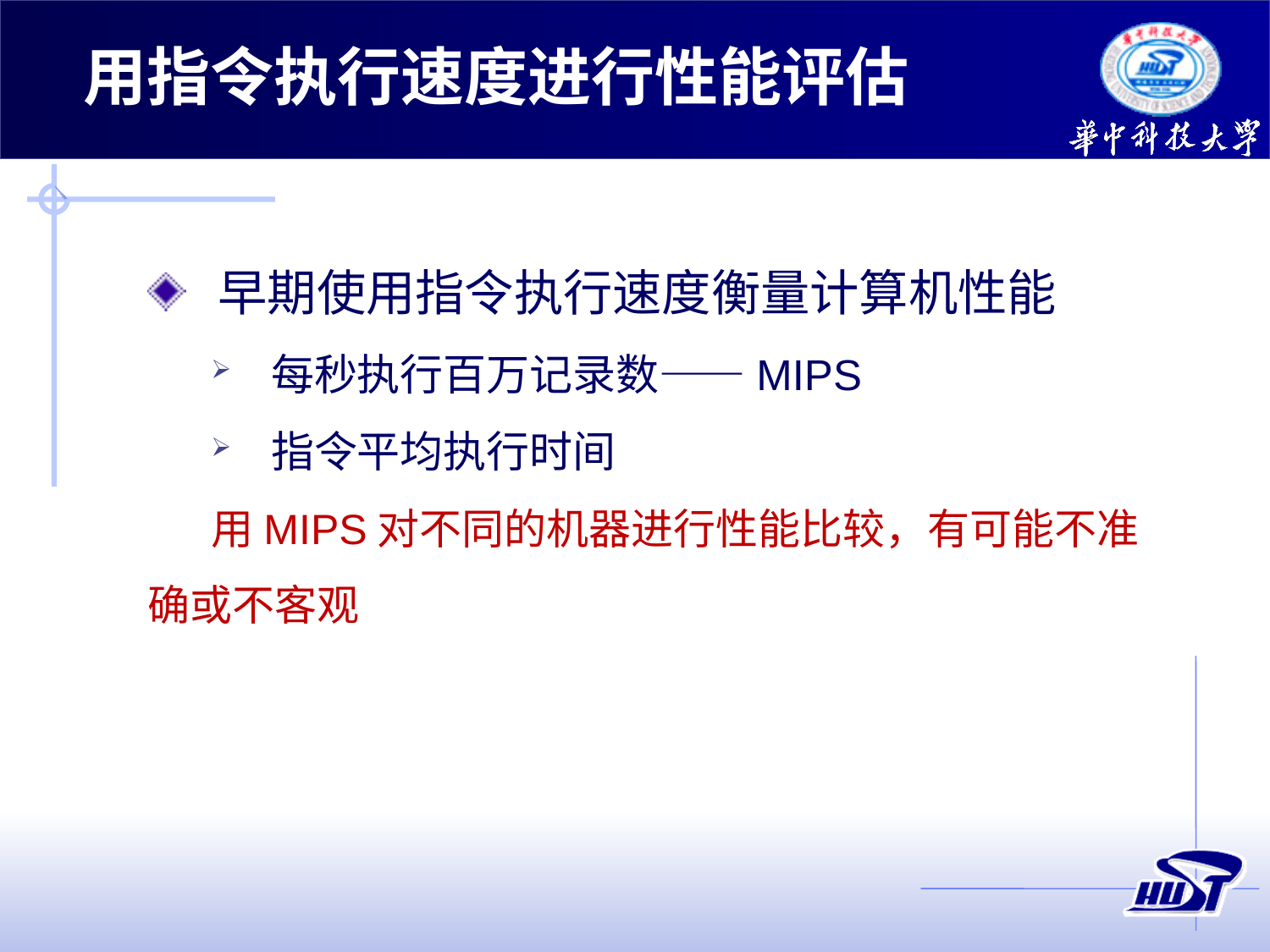

# 用指令执行速度进行性能评估
 早期使用指令执行速度衡量计算机性能
 每秒执行百万记录数——MIPS
 指令平均执行时间
用MIPS对不同的机器进行性能比较，有可能不准确或不客观